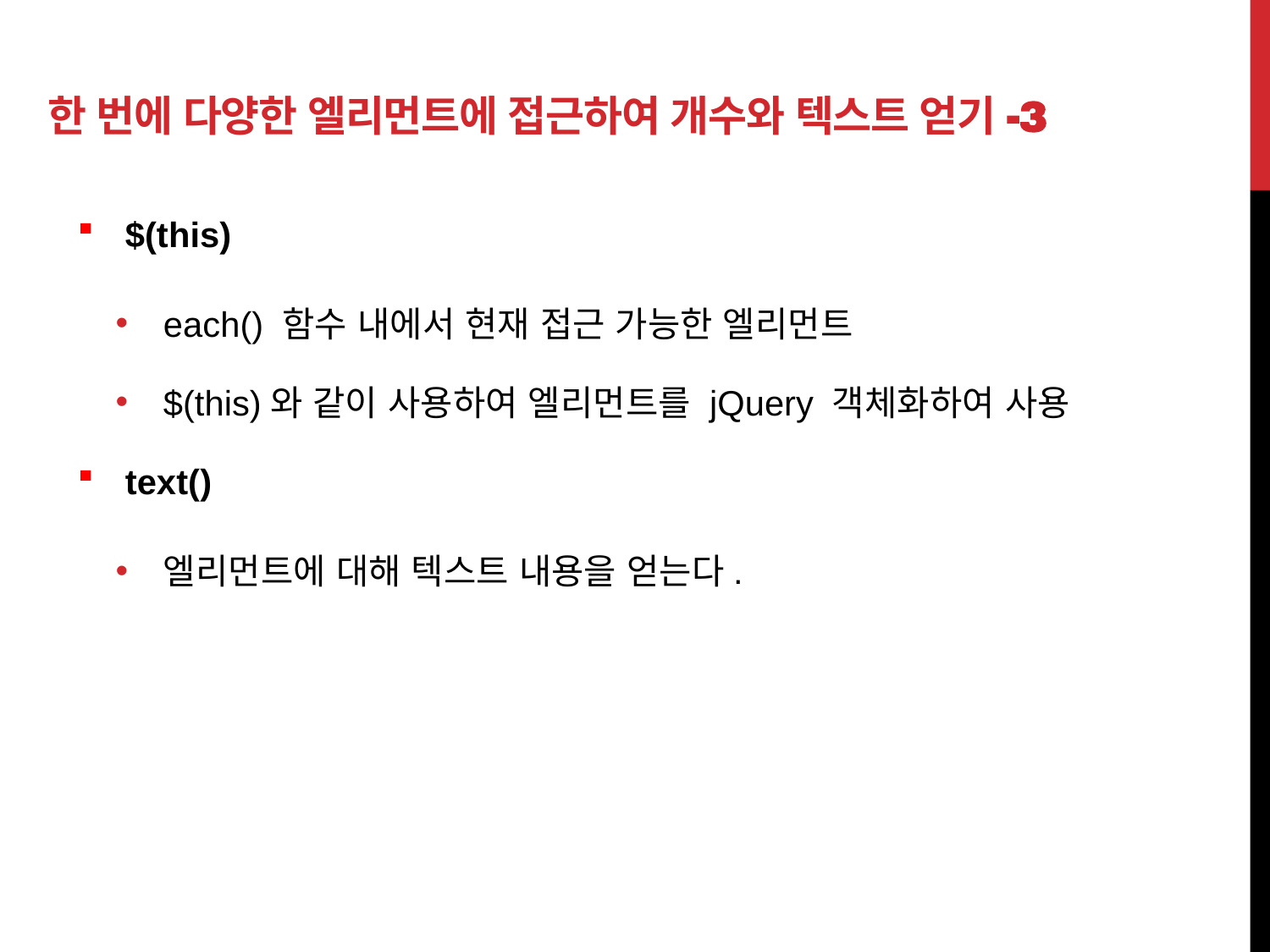

# 한 번에 다양한 엘리먼트에 접근하여 개수와 텍스트 얻기-3
$(this)
each() 함수 내에서 현재 접근 가능한 엘리먼트
$(this)와 같이 사용하여 엘리먼트를 jQuery 객체화하여 사용
text()
엘리먼트에 대해 텍스트 내용을 얻는다.